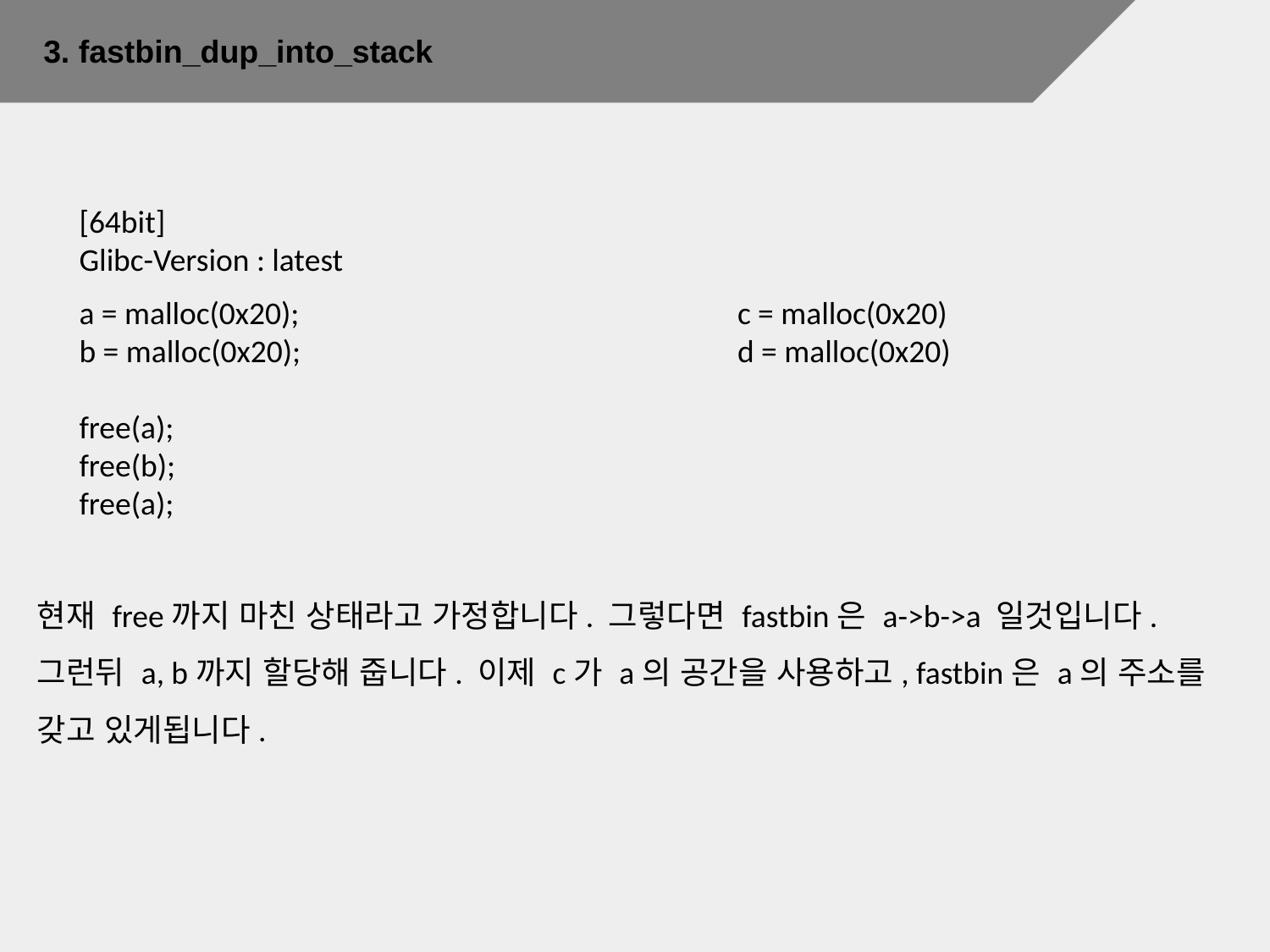

3. fastbin_dup_into_stack
[64bit]
Glibc-Version : latest

a = malloc(0x20);
b = malloc(0x20);

free(a);
free(b);
free(a);
c = malloc(0x20)
d = malloc(0x20)

현재 free까지 마친 상태라고 가정합니다. 그렇다면 fastbin은 a->b->a 일것입니다.
그런뒤 a, b까지 할당해 줍니다. 이제 c가 a의 공간을 사용하고, fastbin은 a의 주소를
갖고 있게됩니다.